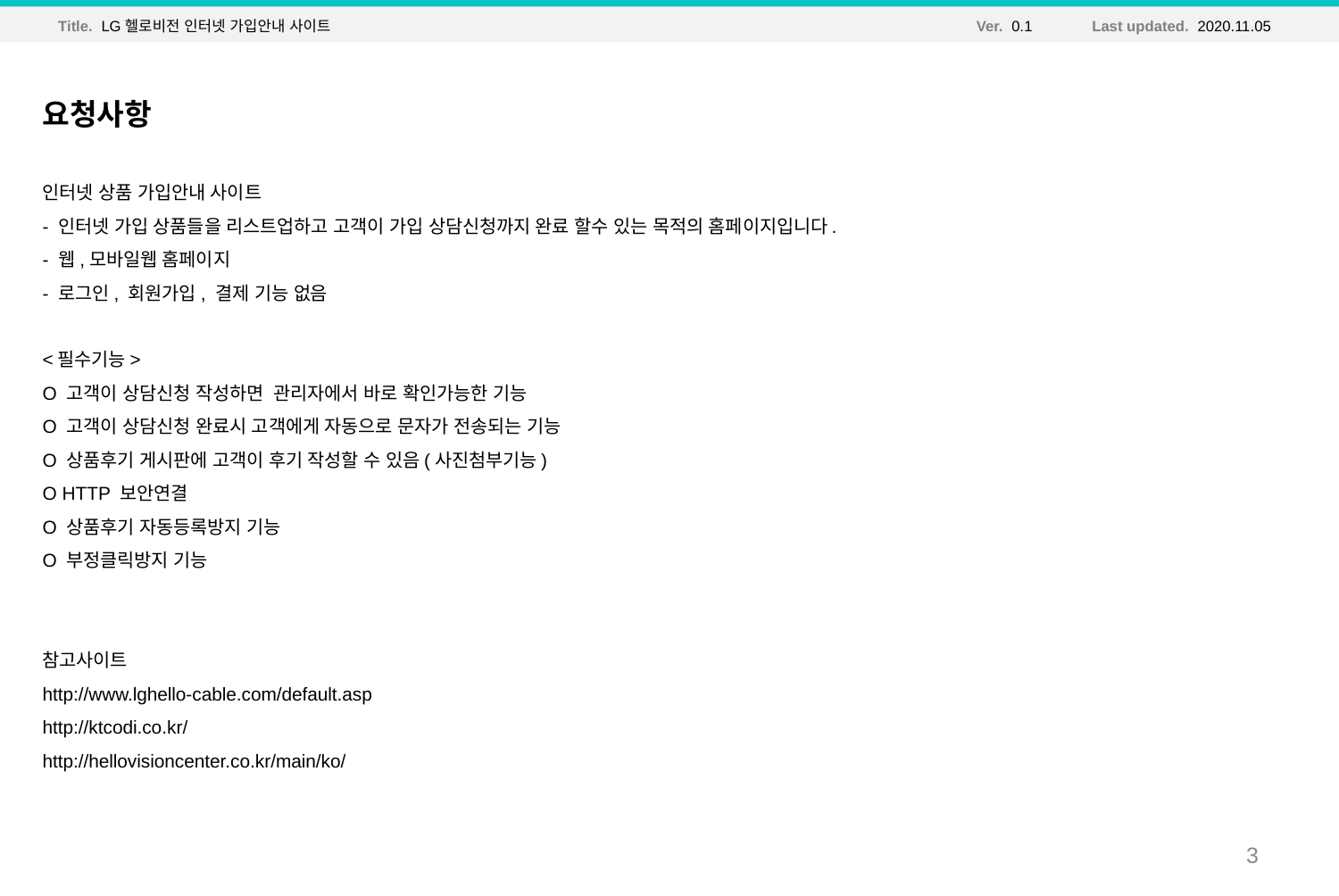

Title.  LG헬로비전 인터넷 가입안내 사이트
Ver.  0.1
Last updated.  2020.11.05
요청사항
인터넷 상품 가입안내 사이트
- 인터넷 가입 상품들을 리스트업하고 고객이 가입 상담신청까지 완료 할수 있는 목적의 홈페이지입니다.
- 웹,모바일웹 홈페이지
- 로그인, 회원가입, 결제 기능 없음

<필수기능>
O 고객이 상담신청 작성하면  관리자에서 바로 확인가능한 기능
O 고객이 상담신청 완료시 고객에게 자동으로 문자가 전송되는 기능
O 상품후기 게시판에 고객이 후기 작성할 수 있음(사진첨부기능)
O HTTP 보안연결
O 상품후기 자동등록방지 기능
O 부정클릭방지 기능

참고사이트
http://www.lghello-cable.com/default.asp
http://ktcodi.co.kr/
http://hellovisioncenter.co.kr/main/ko/

3